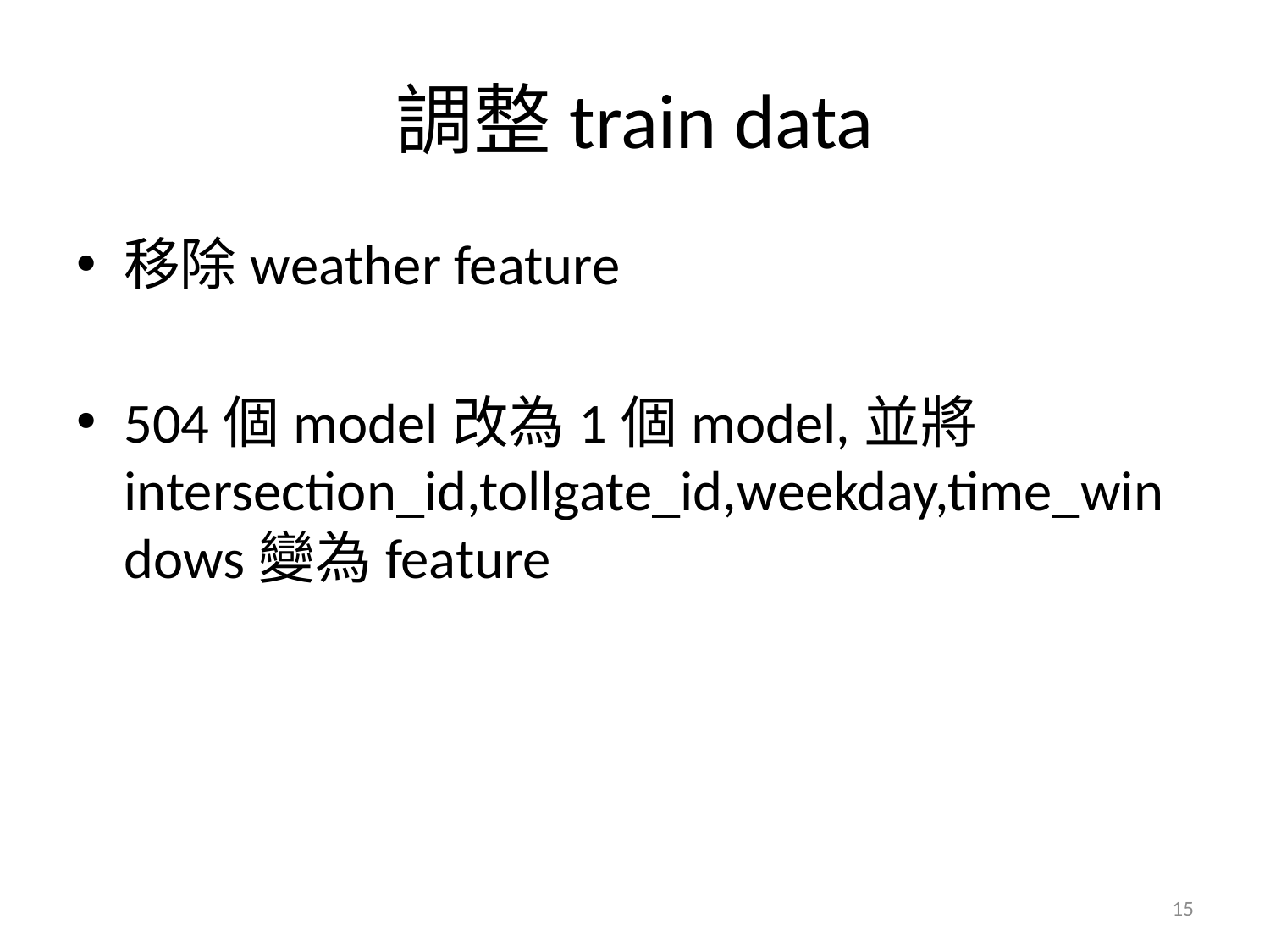

# 調整train data
移除weather feature

504個model改為1個model,並將intersection_id,tollgate_id,weekday,time_windows變為feature
15